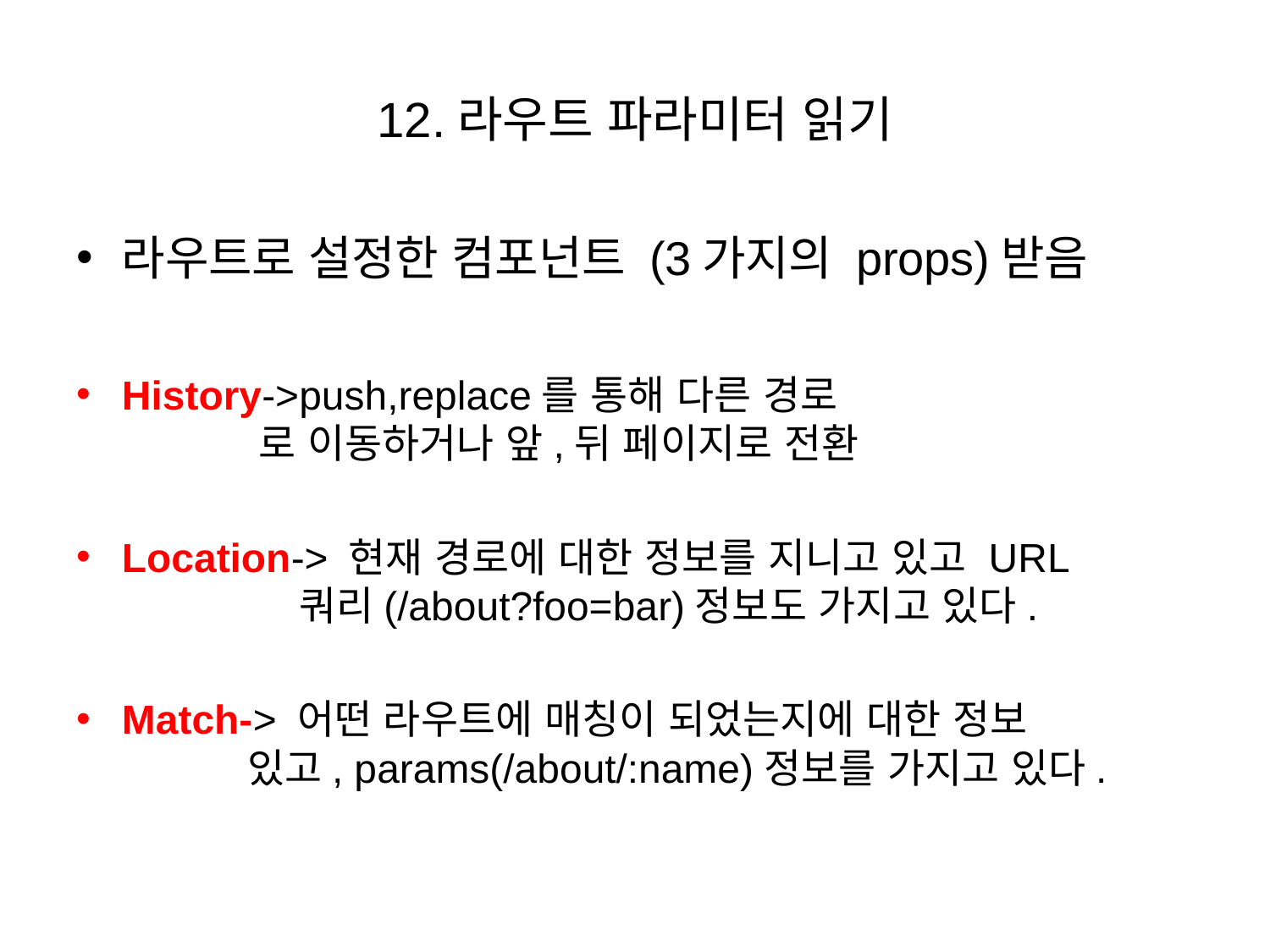

# 12.라우트 파라미터 읽기
라우트로 설정한 컴포넌트 (3가지의 props)받음

History->push,replace를 통해 다른 경로
            로 이동하거나 앞,뒤 페이지로 전환

Location-> 현재 경로에 대한 정보를 지니고 있고 URL
               쿼리(/about?foo=bar)정보도 가지고 있다.

Match-> 어떤 라우트에 매칭이 되었는지에 대한 정보
           있고, params(/about/:name)정보를 가지고 있다.